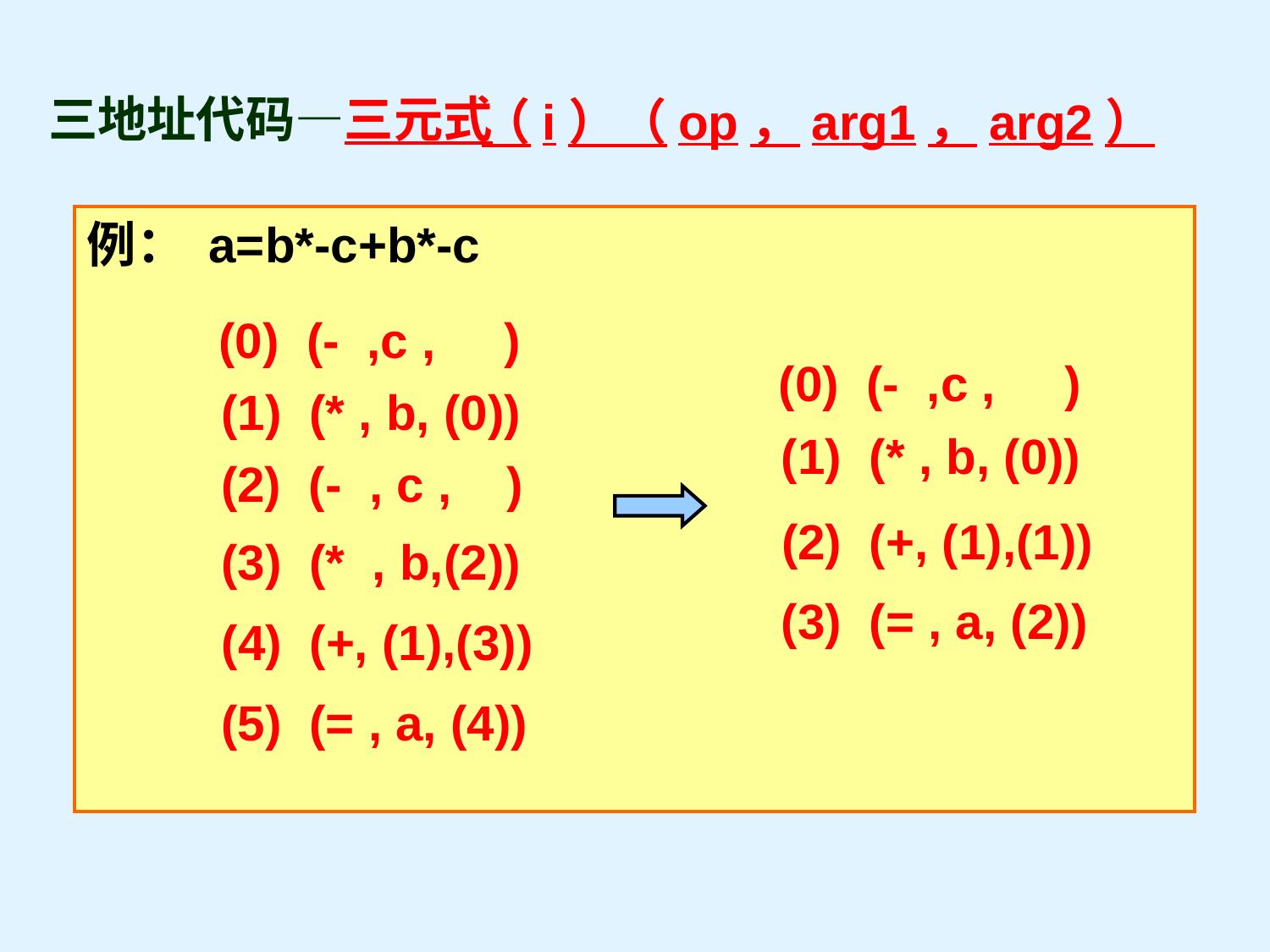

三地址代码—三元式
（i）（op，arg1，arg2）
例： a=b*-c+b*-c

(0)  (-  ,c ,     )
(0)  (-  ,c ,     )
(1)  (* , b, (0))
(1)  (* , b, (0))
(2)  (-  , c ,    )

(2)  (+, (1),(1))
(3)  (*  , b,(2))
(3)  (= , a, (2))
(4)  (+, (1),(3))
(5)  (= , a, (4))